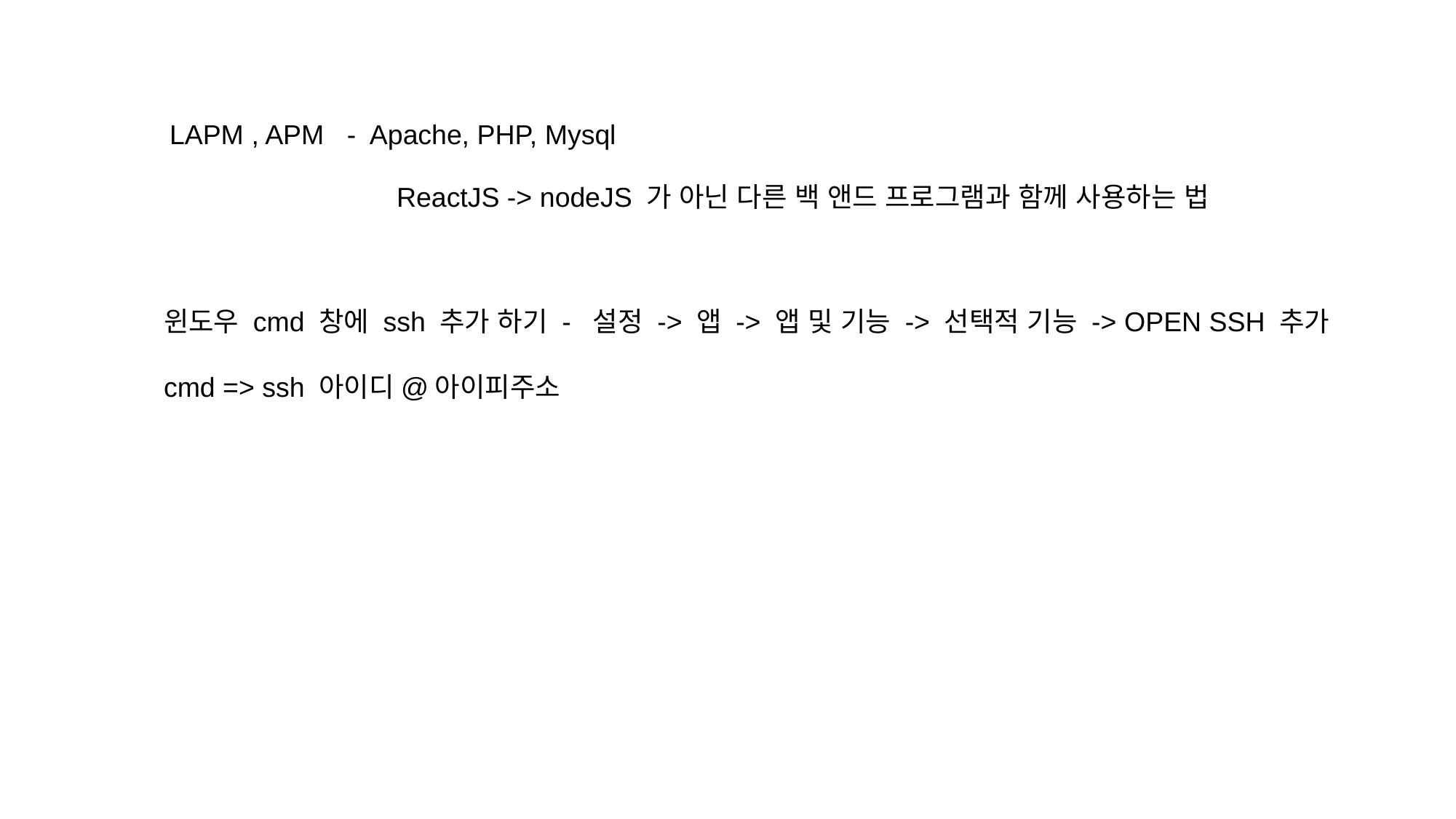

LAPM , APM   -  Apache, PHP, Mysql
ReactJS -> nodeJS 가 아닌 다른 백 앤드 프로그램과 함께 사용하는 법
윈도우 cmd 창에 ssh 추가 하기 -  설정 -> 앱 -> 앱 및 기능 -> 선택적 기능 -> OPEN SSH 추가

cmd => ssh 아이디@아이피주소